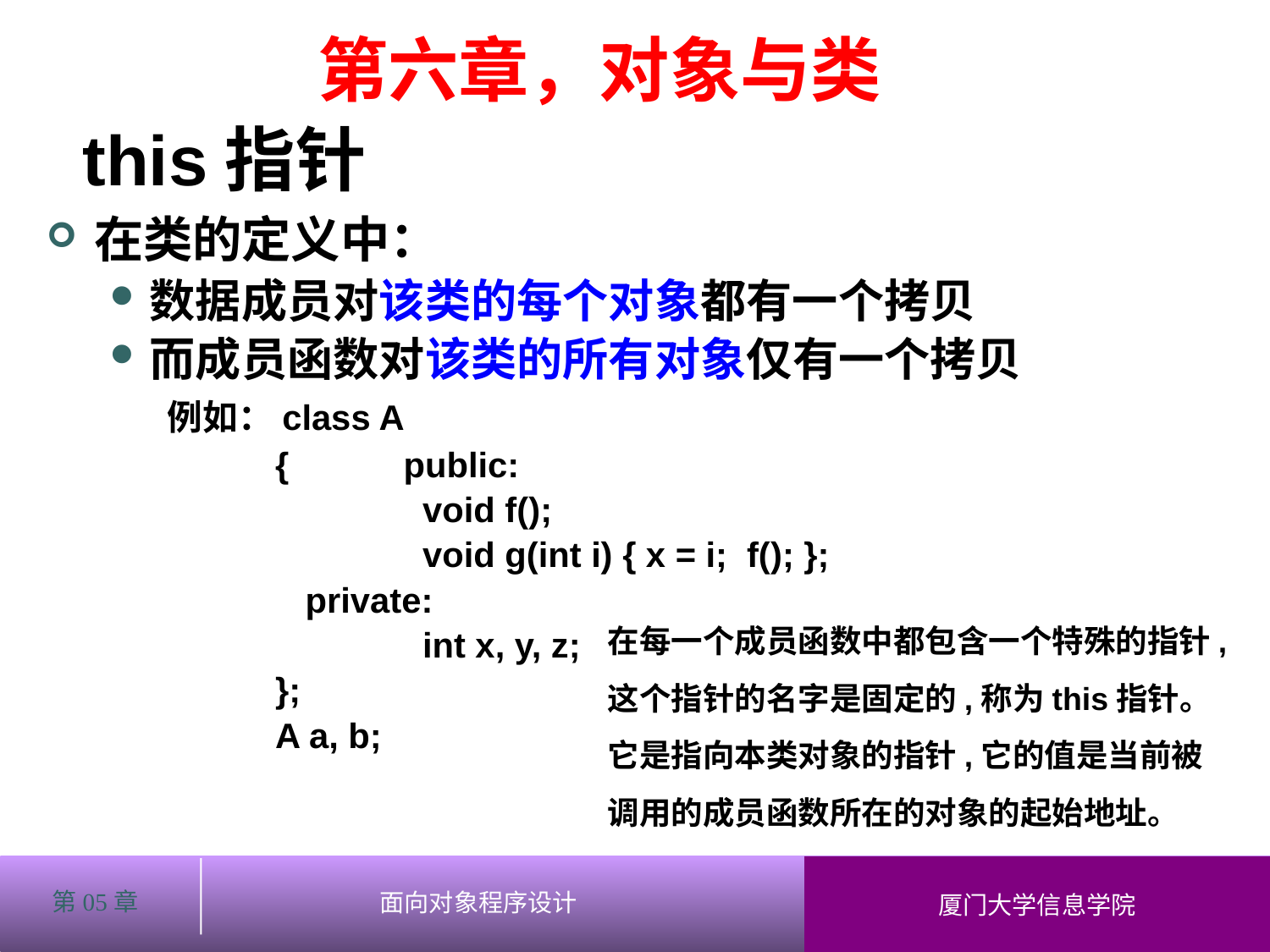

第六章，对象与类
this指针
# 在类的定义中：
数据成员对该类的每个对象都有一个拷贝
而成员函数对该类的所有对象仅有一个拷贝
     例如：class A
                 {	public:
		               void f();
		               void g(int i) { x = i;  f(); };
	                private:
		               int x, y, z;
                 };
                 A a, b;
在每一个成员函数中都包含一个特殊的指针,这个指针的名字是固定的,称为this指针。它是指向本类对象的指针,它的值是当前被调用的成员函数所在的对象的起始地址。
11